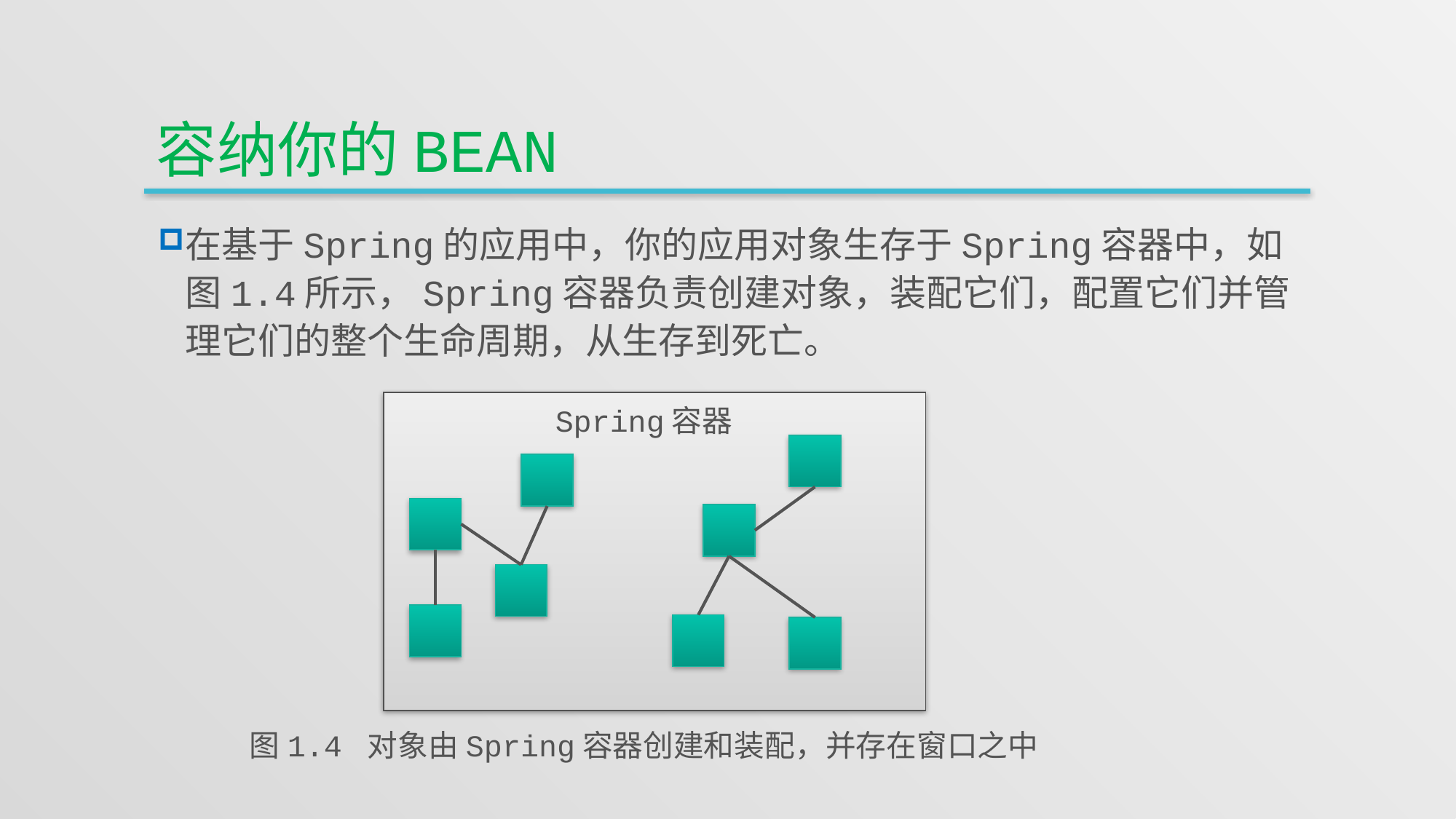

# 容纳你的Bean
在基于Spring的应用中，你的应用对象生存于Spring容器中，如图1.4所示，Spring容器负责创建对象，装配它们，配置它们并管理它们的整个生命周期，从生存到死亡。

Spring容器

图1.4 对象由Spring容器创建和装配，并存在窗口之中